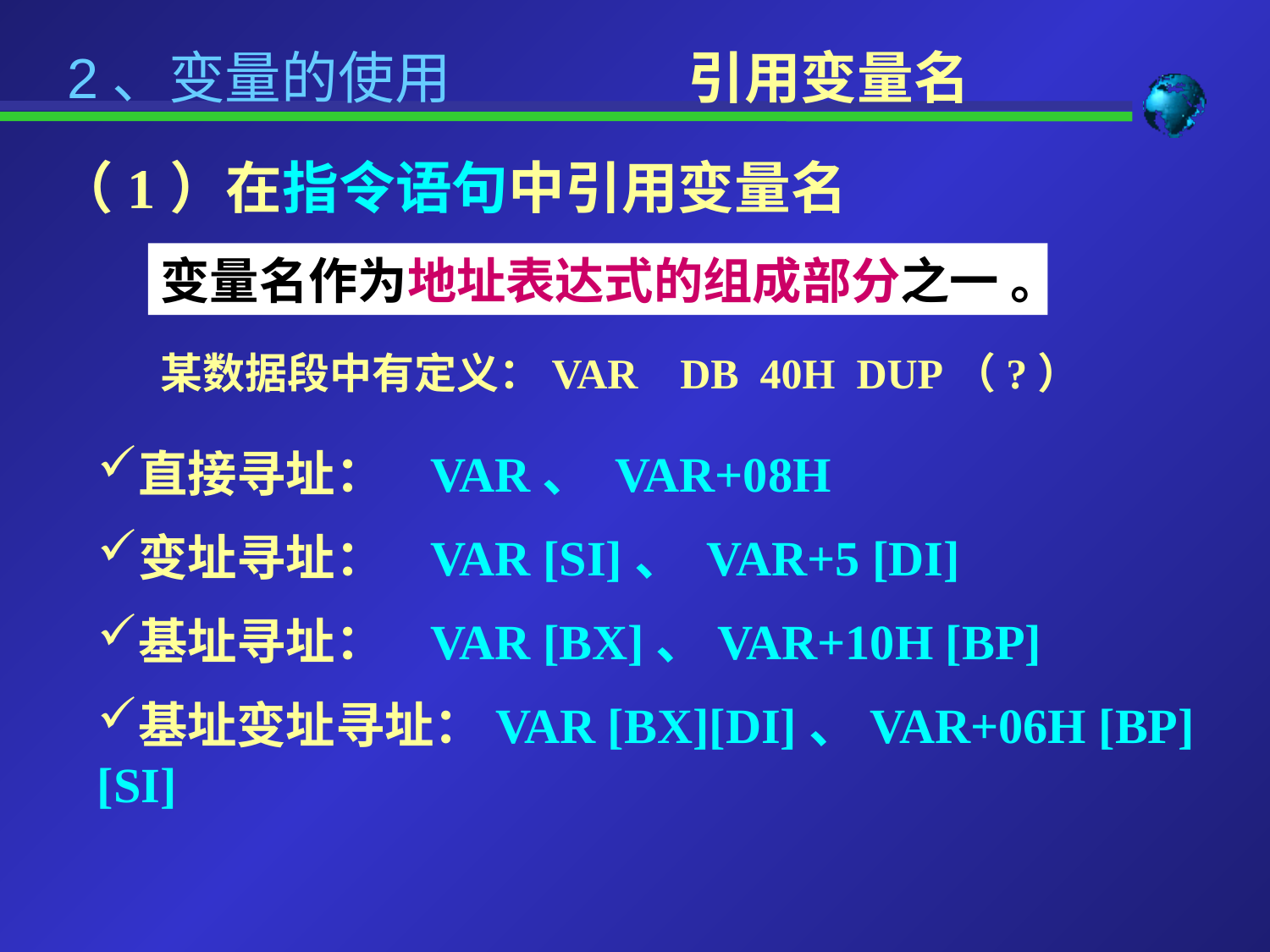

2、变量的使用
引用变量名
（1）在指令语句中引用变量名
变量名作为地址表达式的组成部分之一 。
某数据段中有定义：VAR    DB  40H  DUP（?）
直接寻址：   VAR、 VAR+08H
变址寻址：   VAR [SI]、 VAR+5 [DI]
基址寻址：   VAR [BX]、VAR+10H [BP]
基址变址寻址：VAR [BX][DI]、VAR+06H [BP][SI]
19